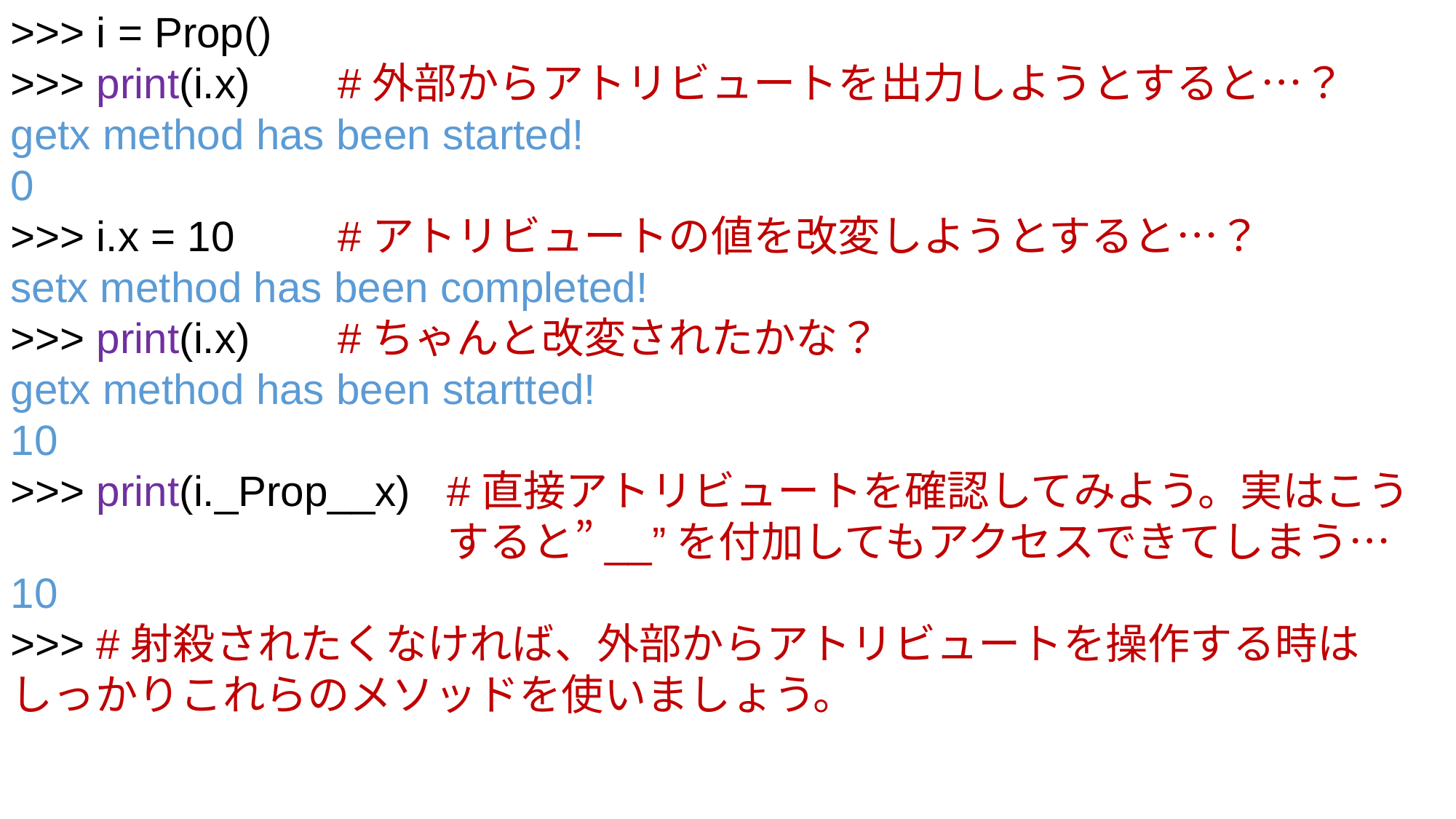

>>> i = Prop()
>>> print(i.x)	#外部からアトリビュートを出力しようとすると…？
getx method has been started!
0
>>> i.x = 10	#アトリビュートの値を改変しようとすると…？
setx method has been completed!
>>> print(i.x)	#ちゃんと改変されたかな？
getx method has been startted!
10
>>> print(i._Prop__x)	#直接アトリビュートを確認してみよう。実はこう					すると”__”を付加してもアクセスできてしまう…
10
>>> #射殺されたくなければ、外部からアトリビュートを操作する時は	しっかりこれらのメソッドを使いましょう。